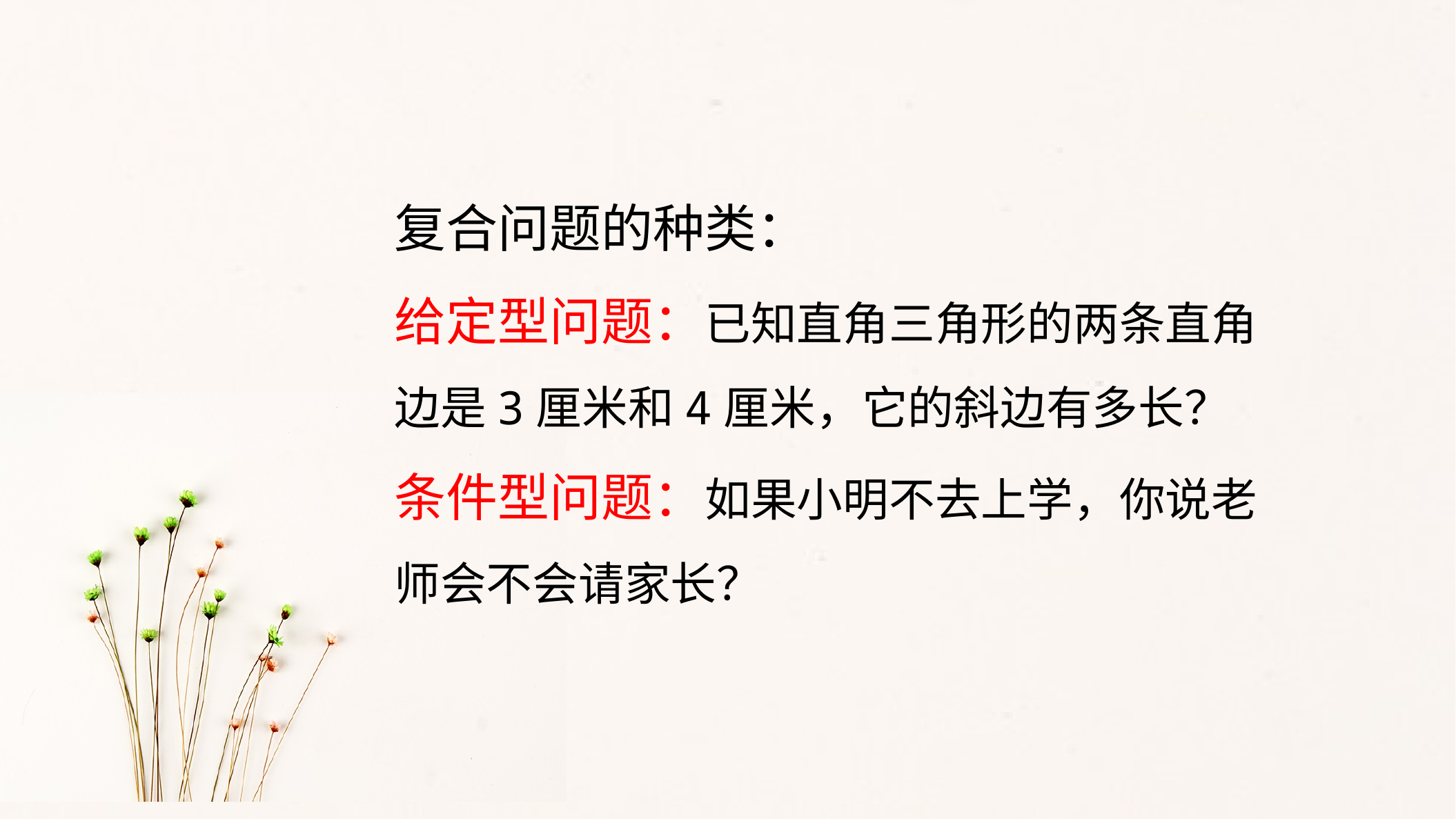

复合问题的种类：
给定型问题：已知直角三角形的两条直角边是3厘米和4厘米，它的斜边有多长？
条件型问题：如果小明不去上学，你说老师会不会请家长？